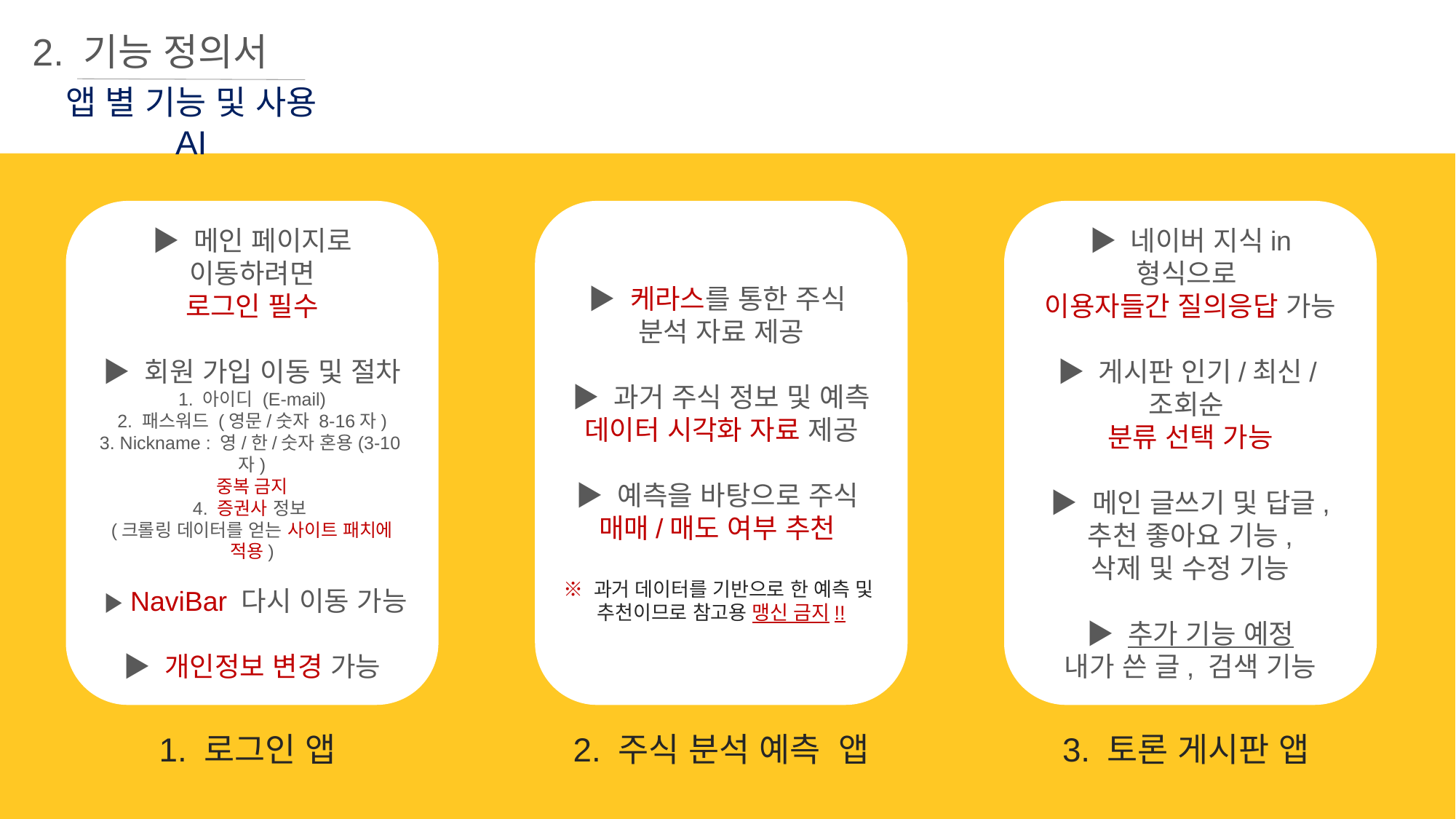

2. 기능 정의서
앱 별 기능 및 사용 AI

▶ 메인 페이지로 이동하려면
로그인 필수

▶ 회원 가입 이동 및 절차
1. 아이디 (E-mail)
2. 패스워드 (영문/숫자 8-16자)
3. Nickname : 영/한/숫자 혼용(3-10자)
중복 금지
4. 증권사 정보
(크롤링 데이터를 얻는 사이트 패치에 적용)

 ▶ NaviBar 다시 이동 가능

▶ 개인정보 변경 가능
▶ 케라스를 통한 주식
분석 자료 제공

▶ 과거 주식 정보 및 예측
데이터 시각화 자료 제공

▶ 예측을 바탕으로 주식
매매/매도 여부 추천

※ 과거 데이터를 기반으로 한 예측 및
추천이므로 참고용 맹신 금지!!
▶ 네이버 지식in 형식으로
이용자들간 질의응답 가능

▶ 게시판 인기/최신/조회순
분류 선택 가능

▶ 메인 글쓰기 및 답글,
추천 좋아요 기능,
삭제 및 수정 기능

▶ 추가 기능 예정
내가 쓴 글, 검색 기능
1. 로그인 앱
2. 주식 분석 예측  앱
3. 토론 게시판 앱